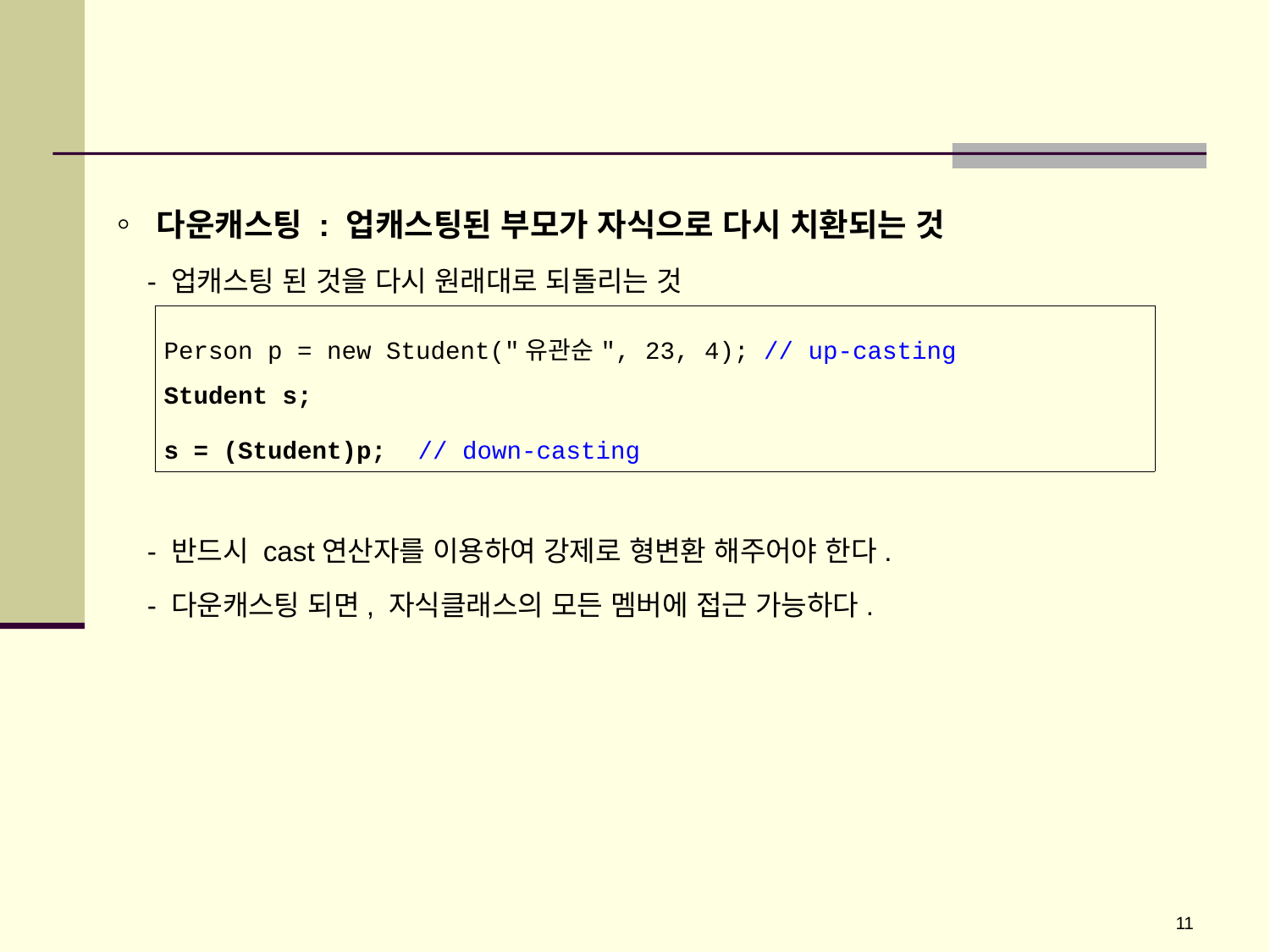

#
◦ 다운캐스팅 : 업캐스팅된 부모가 자식으로 다시 치환되는 것
     - 업캐스팅 된 것을 다시 원래대로 되돌리는 것

     - 반드시 cast연산자를 이용하여 강제로 형변환 해주어야 한다.
     - 다운캐스팅 되면, 자식클래스의 모든 멤버에 접근 가능하다.

| Person p = new Student("유관순", 23, 4); // up-casting Student s; s = (Student)p; // down-casting |
| --- |
11